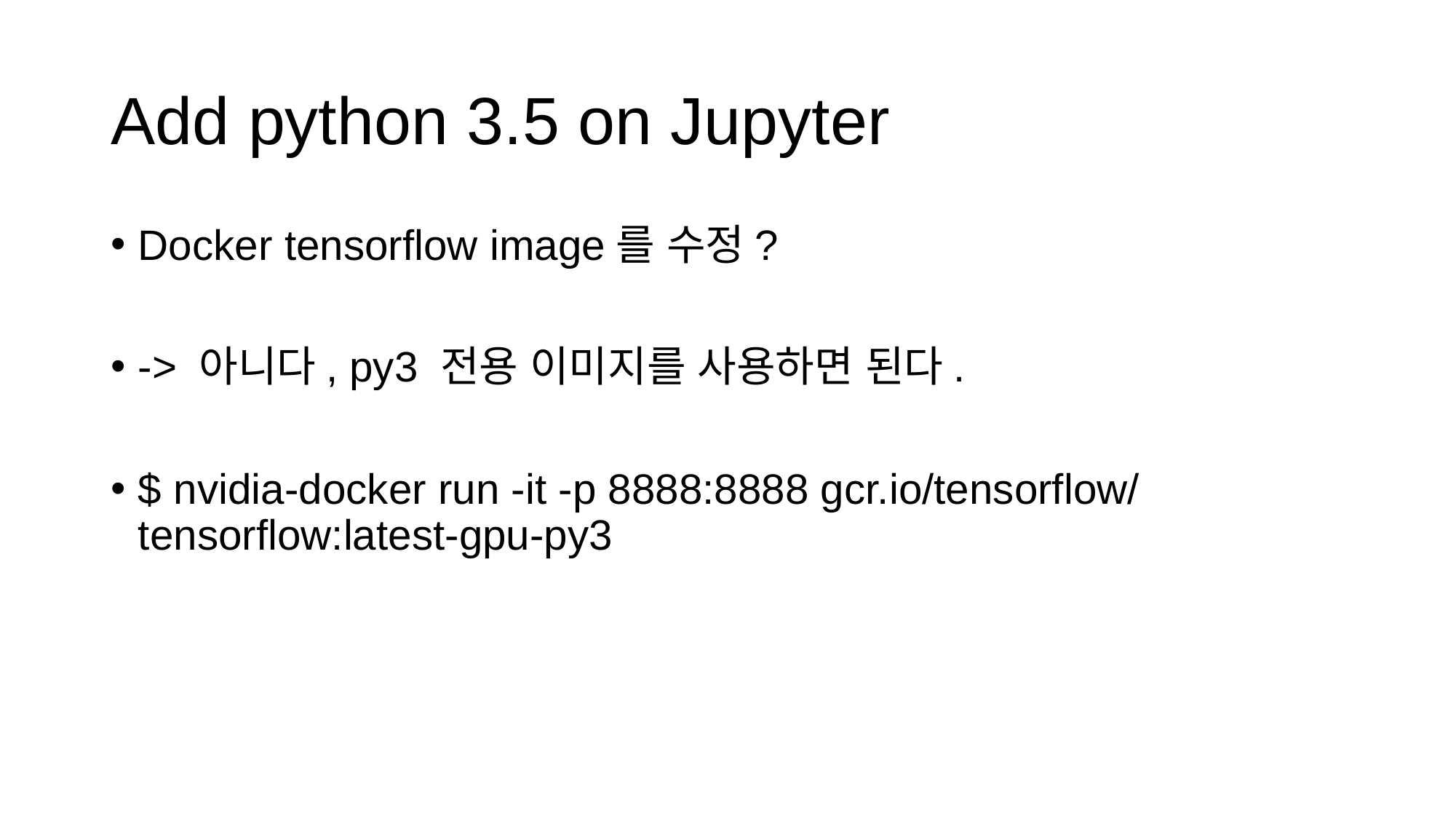

# Add python 3.5 on Jupyter
Docker tensorflow image를 수정?

-> 아니다, py3 전용 이미지를 사용하면 된다.

$ nvidia-docker run -it -p 8888:8888 gcr.io/tensorflow/tensorflow:latest-gpu-py3